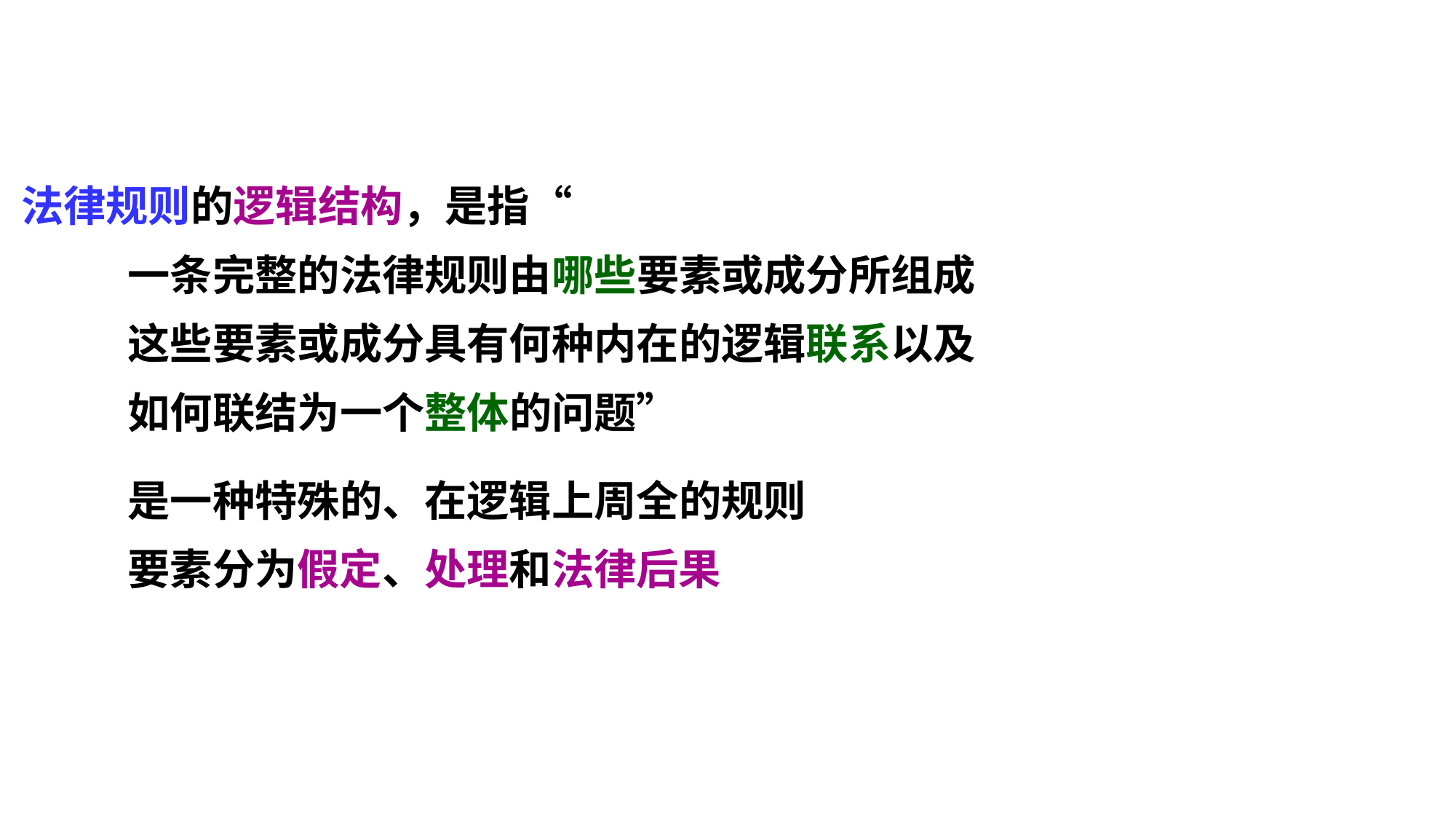

法律规则的逻辑结构，是指“
          一条完整的法律规则由哪些要素或成分所组成
          这些要素或成分具有何种内在的逻辑联系以及
          如何联结为一个整体的问题”

          是一种特殊的、在逻辑上周全的规则
          要素分为假定、处理和法律后果